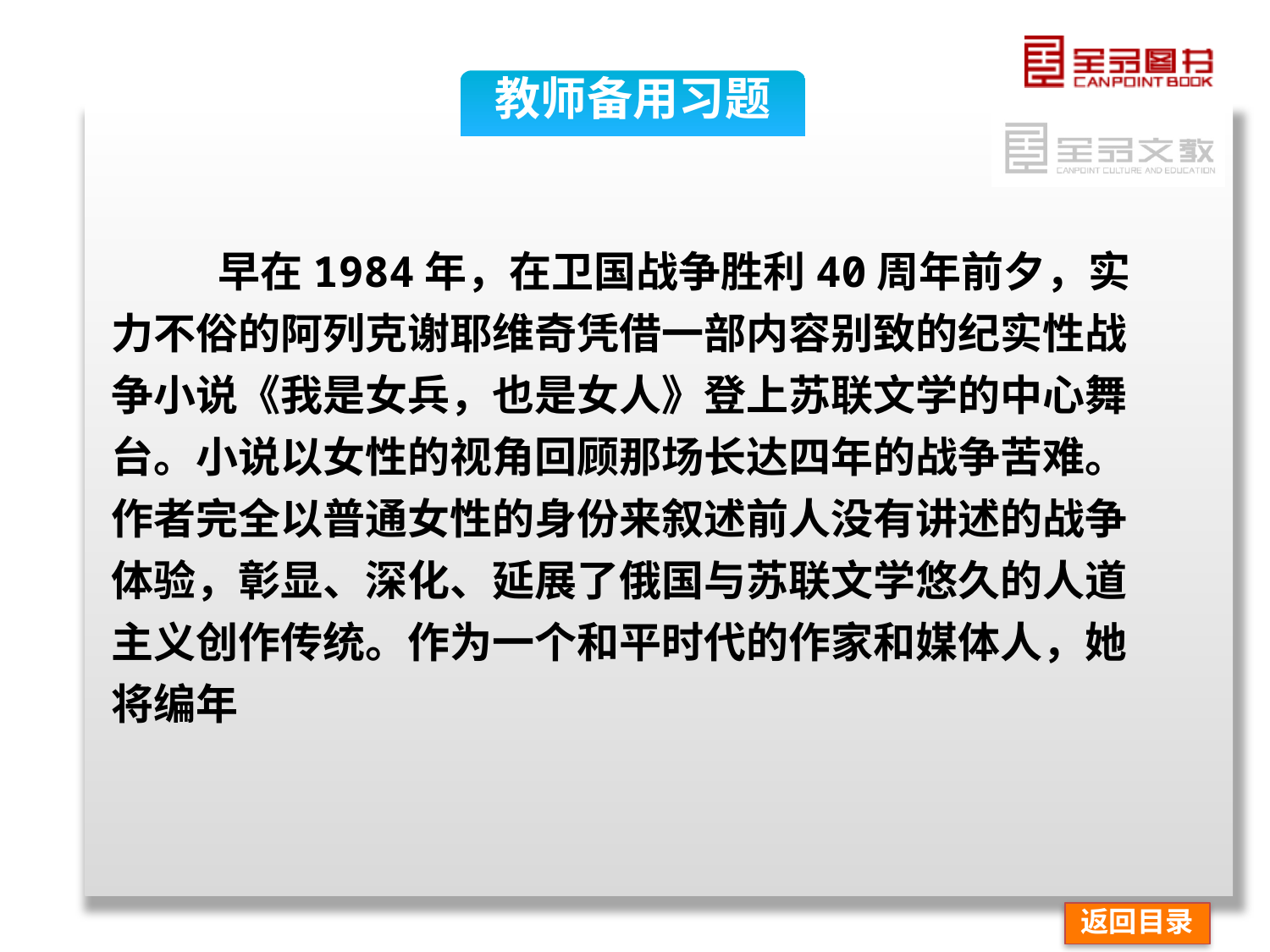

教师备用习题
 早在1984年，在卫国战争胜利40周年前夕，实力不俗的阿列克谢耶维奇凭借一部内容别致的纪实性战争小说《我是女兵，也是女人》登上苏联文学的中心舞台。小说以女性的视角回顾那场长达四年的战争苦难。作者完全以普通女性的身份来叙述前人没有讲述的战争体验，彰显、深化、延展了俄国与苏联文学悠久的人道主义创作传统。作为一个和平时代的作家和媒体人，她将编年
返回目录